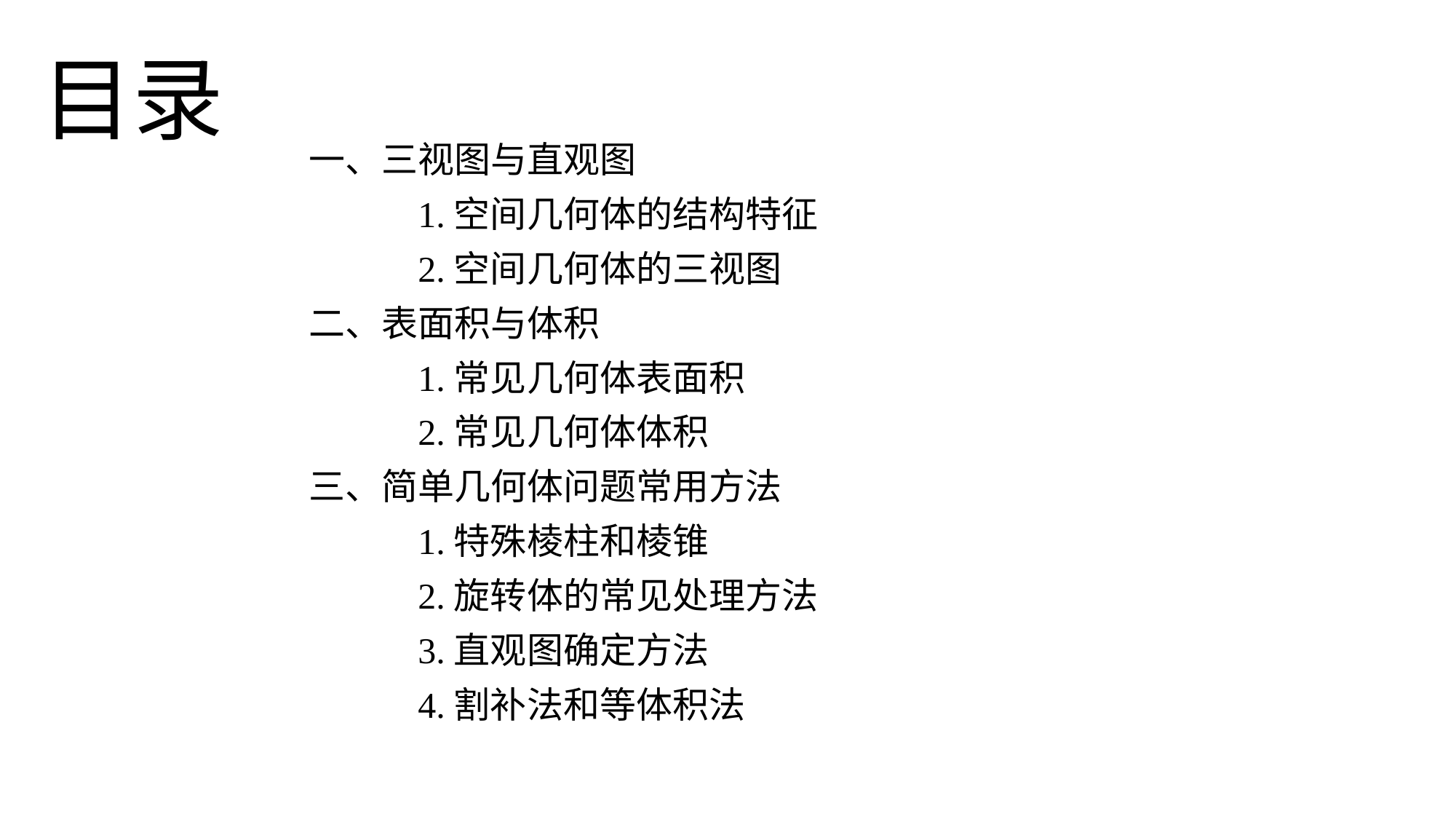

目录
一、三视图与直观图
	1.空间几何体的结构特征
 	2.空间几何体的三视图
二、表面积与体积
	1.常见几何体表面积
	2.常见几何体体积
三、简单几何体问题常用方法
	1.特殊棱柱和棱锥
	2.旋转体的常见处理方法
	3.直观图确定方法
	4.割补法和等体积法